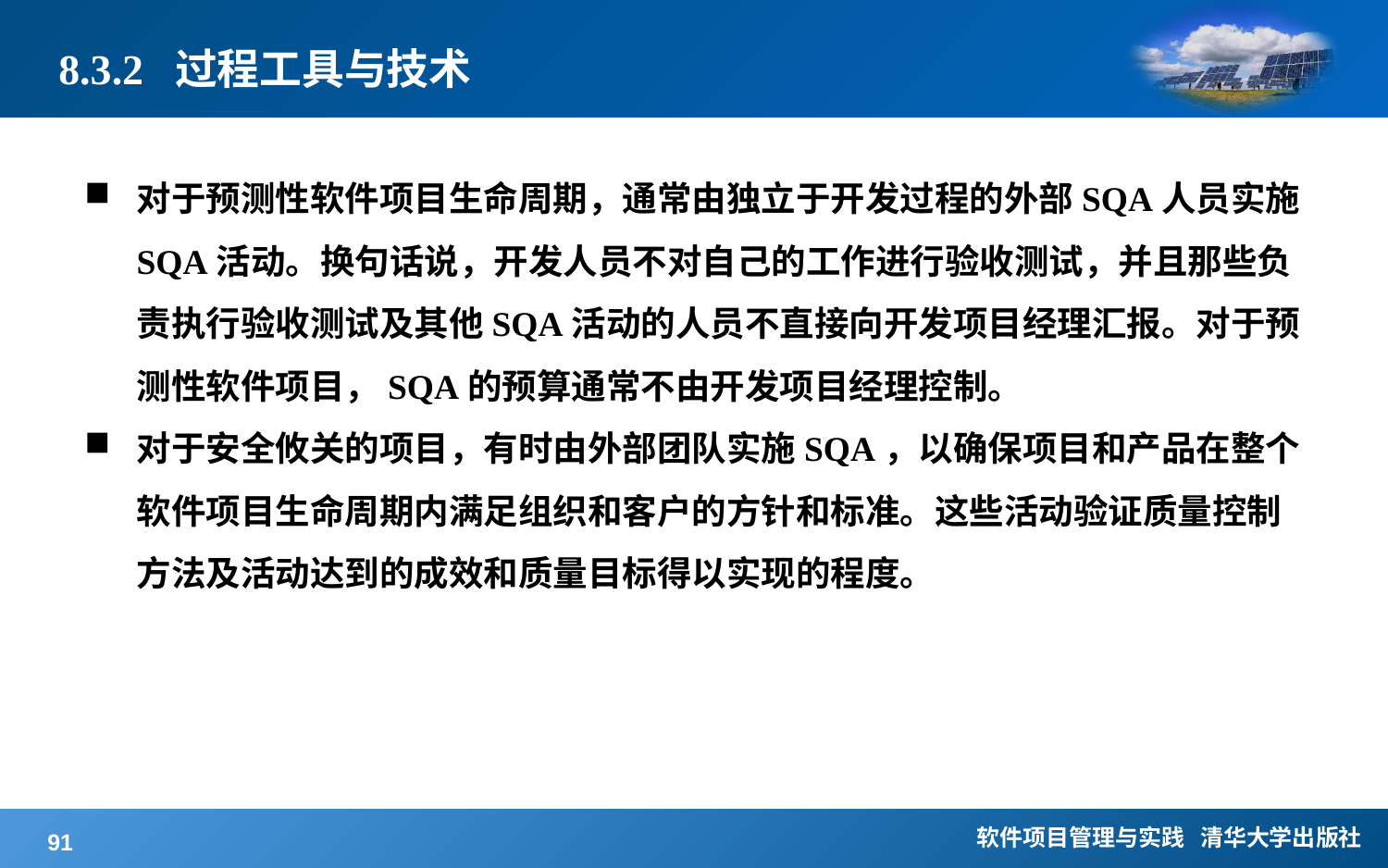

# 8.3.2  过程工具与技术
对于预测性软件项目生命周期，通常由独立于开发过程的外部SQA人员实施SQA活动。换句话说，开发人员不对自己的工作进行验收测试，并且那些负责执行验收测试及其他SQA活动的人员不直接向开发项目经理汇报。对于预测性软件项目，SQA的预算通常不由开发项目经理控制。
对于安全攸关的项目，有时由外部团队实施SQA，以确保项目和产品在整个软件项目生命周期内满足组织和客户的方针和标准。这些活动验证质量控制方法及活动达到的成效和质量目标得以实现的程度。